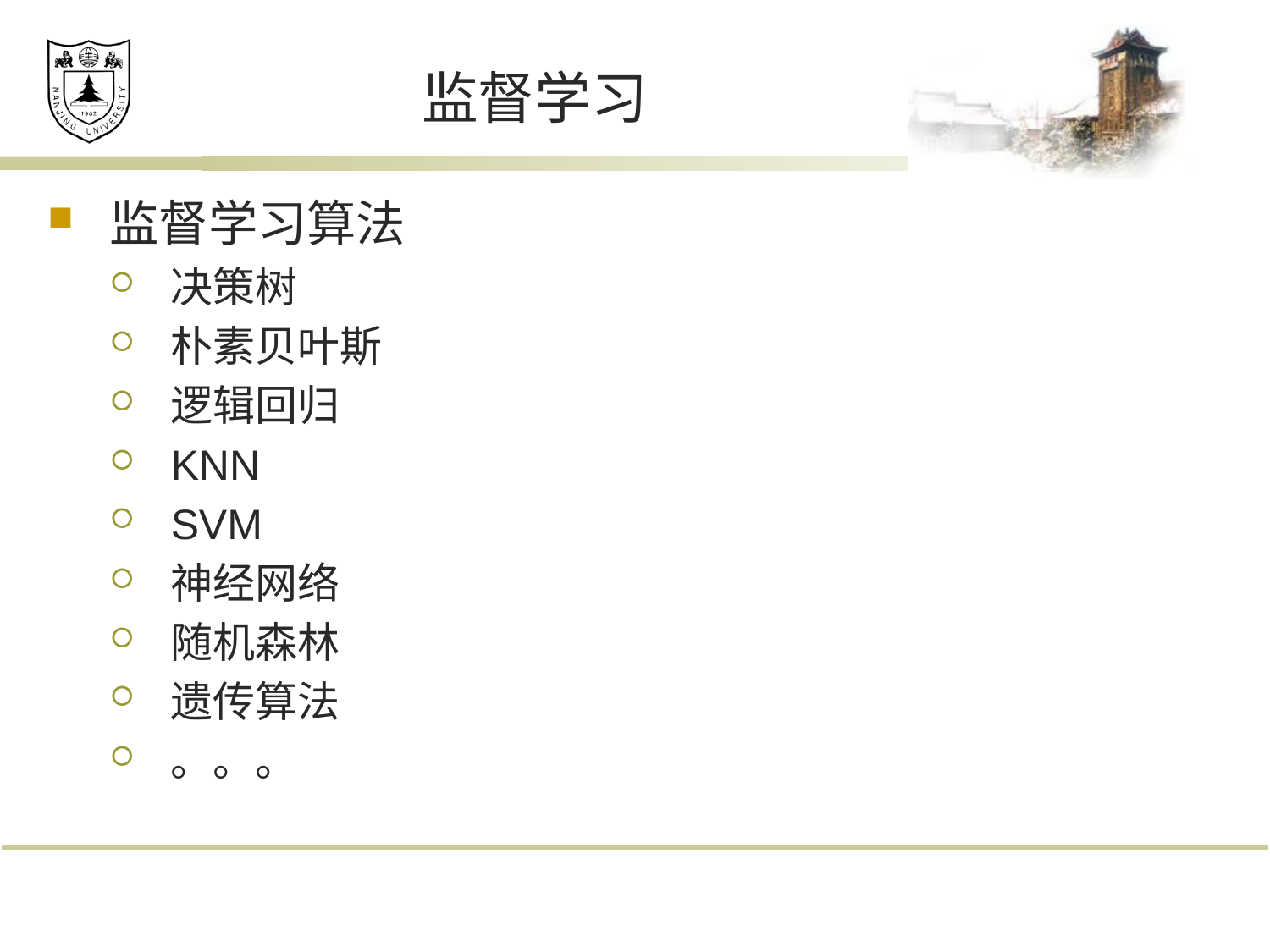

# 监督学习
监督学习算法
决策树
朴素贝叶斯
逻辑回归
KNN
SVM
神经网络
随机森林
遗传算法
。。。